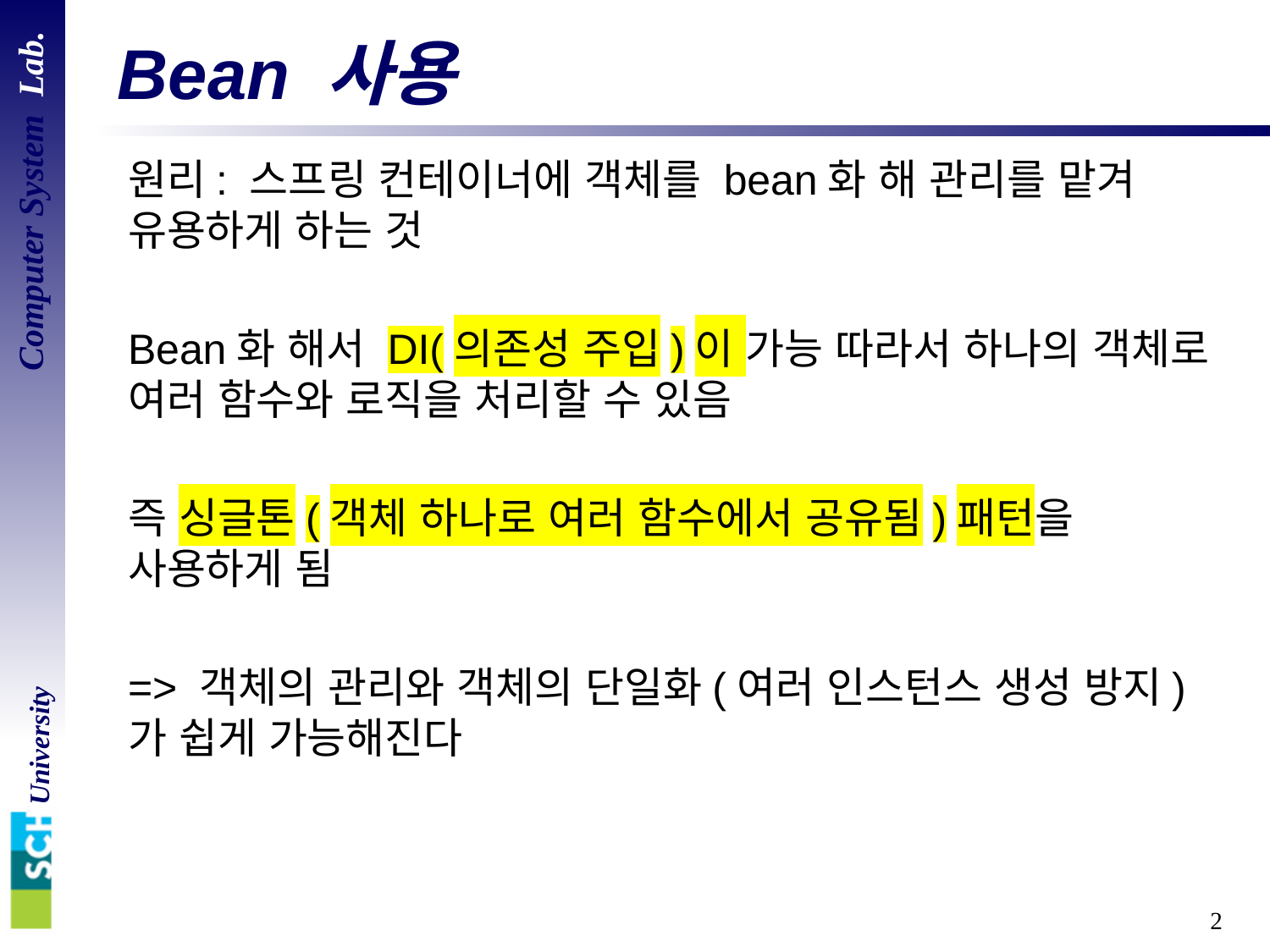

# Bean 사용
원리: 스프링 컨테이너에 객체를 bean화 해 관리를 맡겨 유용하게 하는 것

Bean화 해서 DI(의존성 주입)이 가능 따라서 하나의 객체로 여러 함수와 로직을 처리할 수 있음

즉 싱글톤(객체 하나로 여러 함수에서 공유됨)패턴을 사용하게 됨

=> 객체의 관리와 객체의 단일화(여러 인스턴스 생성 방지)가 쉽게 가능해진다